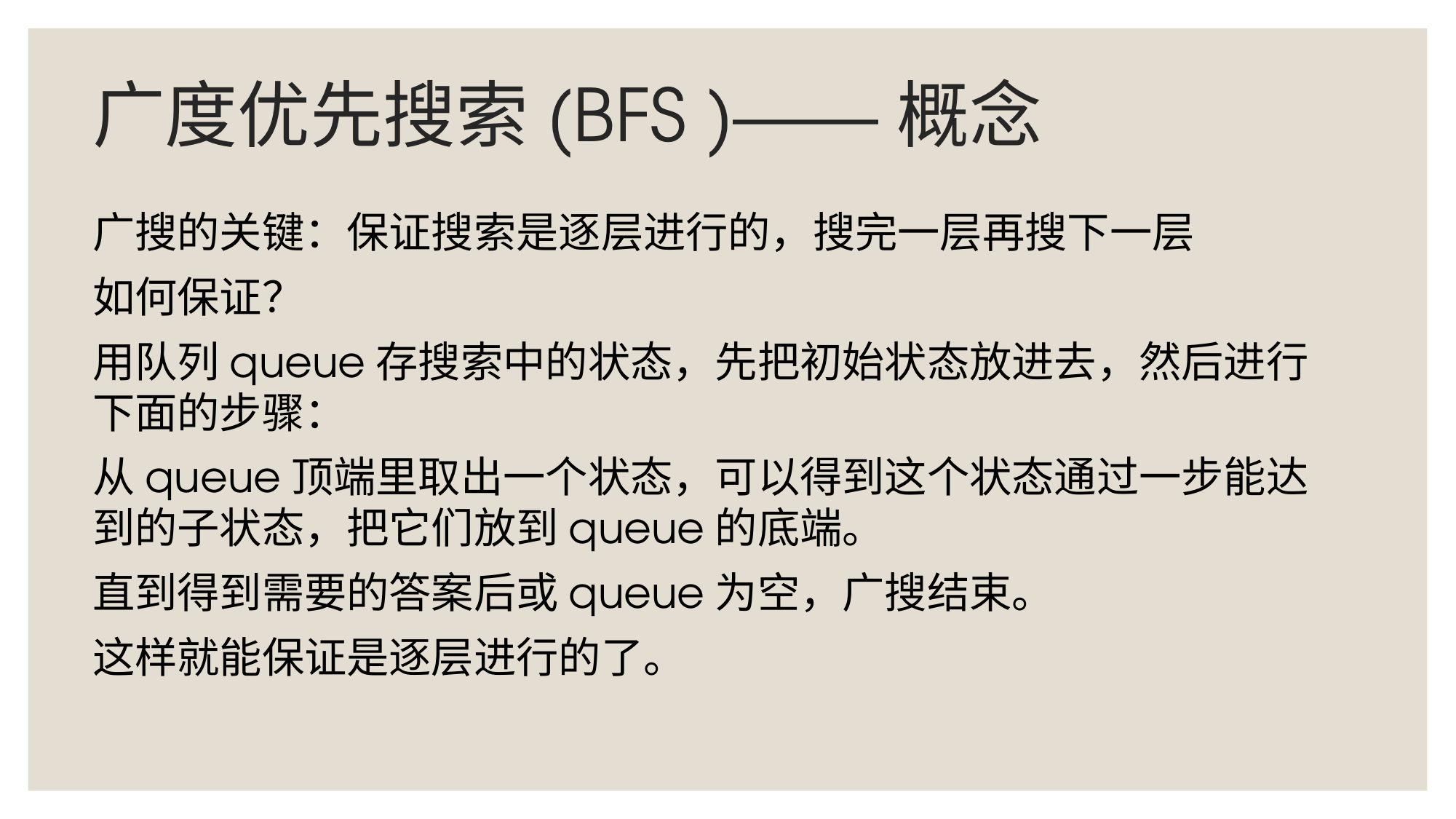

# 广度优先搜索(BFS )——概念
广搜的关键：保证搜索是逐层进行的，搜完一层再搜下一层
如何保证？
用队列queue存搜索中的状态，先把初始状态放进去，然后进行下面的步骤：
从queue顶端里取出一个状态，可以得到这个状态通过一步能达到的子状态，把它们放到queue的底端。
直到得到需要的答案后或queue为空，广搜结束。
这样就能保证是逐层进行的了。